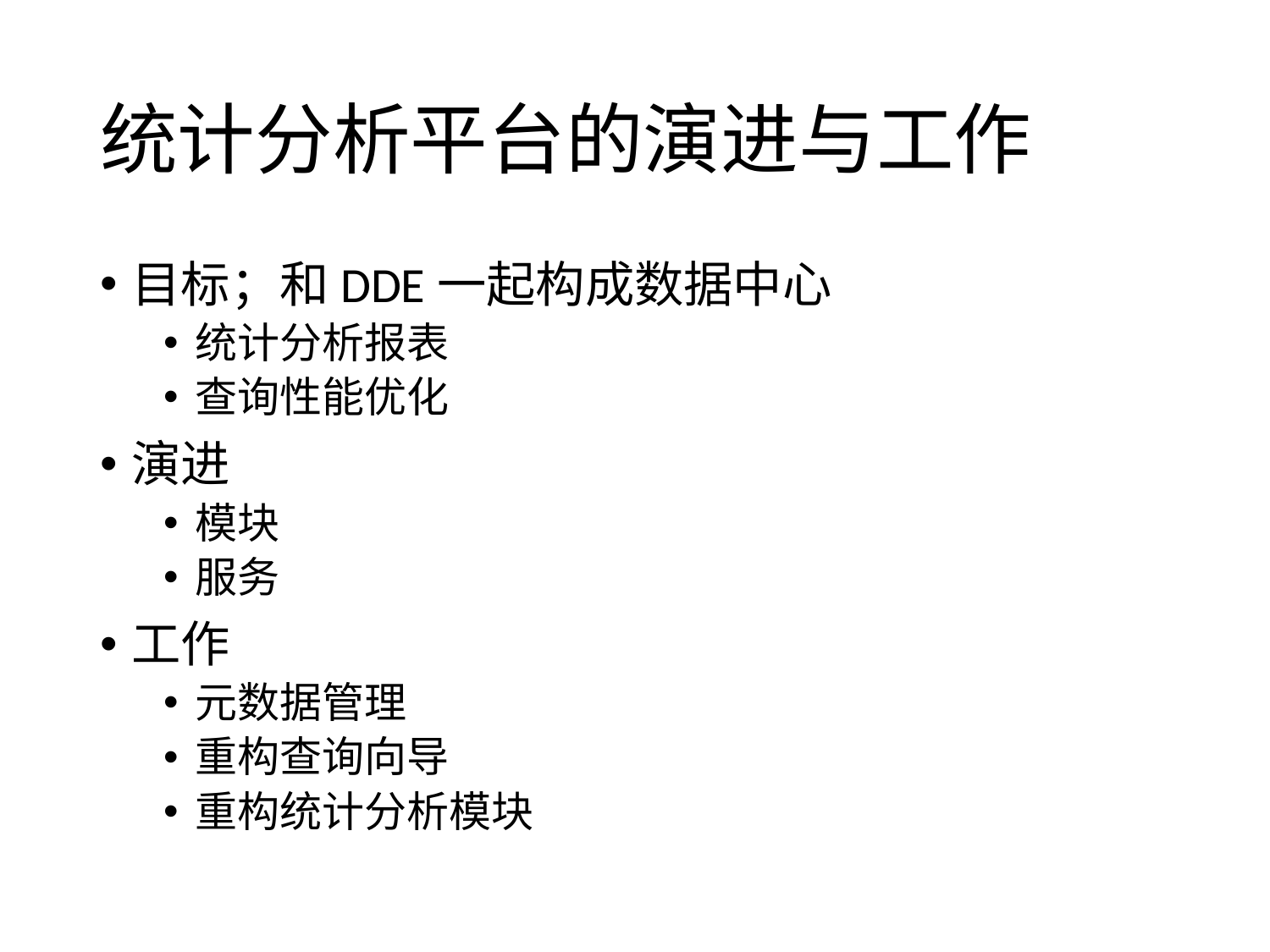

# 统计分析平台的演进与工作
目标；和DDE一起构成数据中心
统计分析报表
查询性能优化
演进
模块
服务
工作
元数据管理
重构查询向导
重构统计分析模块